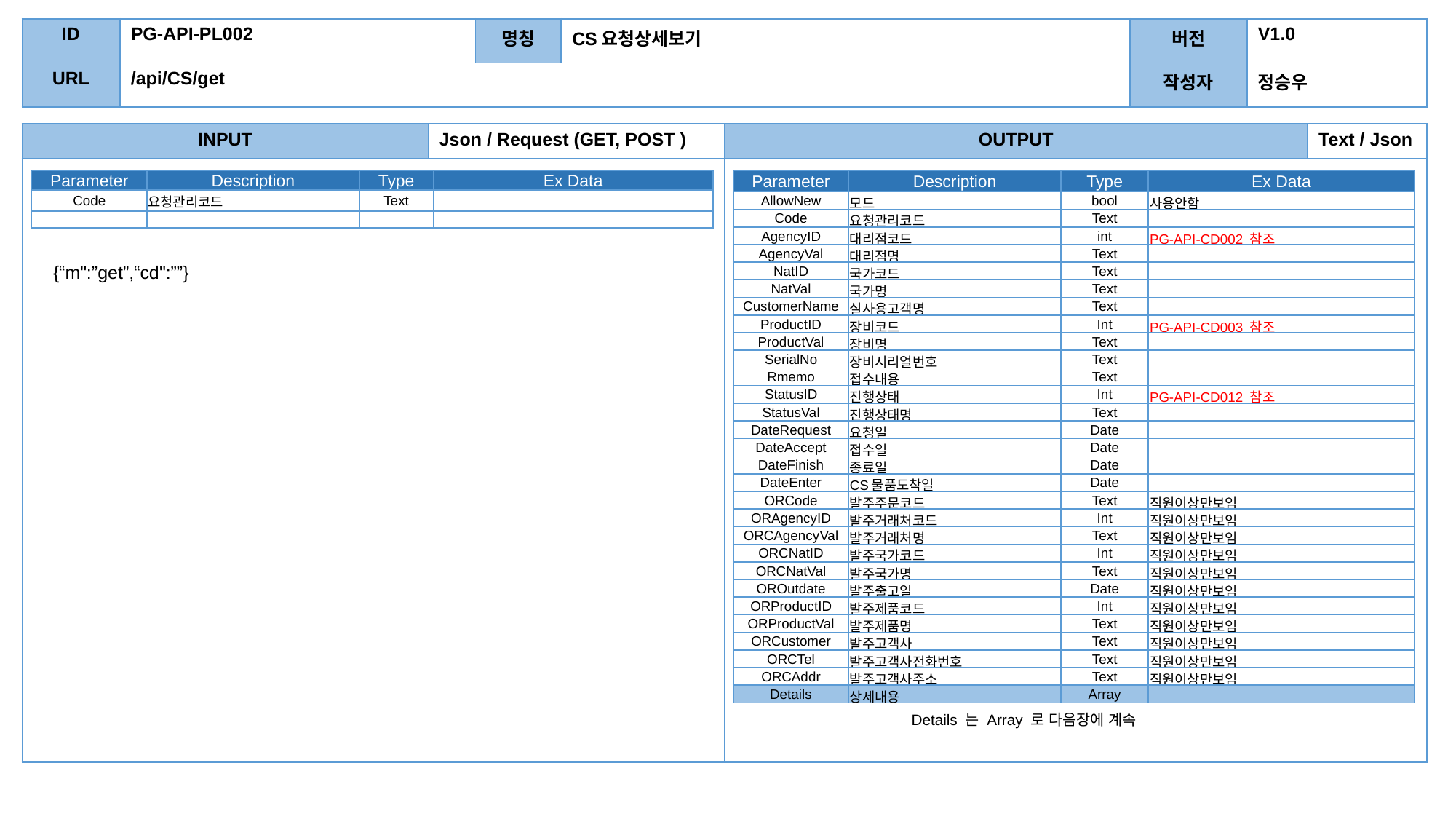

| ID | PG-API-PL002 | 명칭 | CS요청상세보기 | 버전 | V1.0 |
| --- | --- | --- | --- | --- | --- |
| URL | /api/CS/get |  |  | 작성자 | 정승우 |
| INPUT | Json / Request (GET, POST ) | OUTPUT | Text / Json |
| --- | --- | --- | --- |
|  |  |  |  |
| Parameter | Description | Type | Ex Data |
| --- | --- | --- | --- |
| Code | 요청관리코드 | Text |  |
|  |  |  |  |
| Parameter | Description | Type | Ex Data |
| --- | --- | --- | --- |
| AllowNew | 모드 | bool | 사용안함 |
| Code | 요청관리코드 | Text |  |
| AgencyID | 대리점코드 | int | PG-API-CD002 참조 |
| AgencyVal | 대리점명 | Text |  |
| NatID | 국가코드 | Text |  |
| NatVal | 국가명 | Text |  |
| CustomerName | 실사용고객명 | Text |  |
| ProductID | 장비코드 | Int | PG-API-CD003 참조 |
| ProductVal | 장비명 | Text |  |
| SerialNo | 장비시리얼번호 | Text |  |
| Rmemo | 접수내용 | Text |  |
| StatusID | 진행상태 | Int | PG-API-CD012 참조 |
| StatusVal | 진행상태명 | Text |  |
| DateRequest | 요청일 | Date |  |
| DateAccept | 접수일 | Date |  |
| DateFinish | 종료일 | Date |  |
| DateEnter | CS물품도착일 | Date |  |
| ORCode | 발주주문코드 | Text | 직원이상만보임 |
| ORAgencyID | 발주거래처코드 | Int | 직원이상만보임 |
| ORCAgencyVal | 발주거래처명 | Text | 직원이상만보임 |
| ORCNatID | 발주국가코드 | Int | 직원이상만보임 |
| ORCNatVal | 발주국가명 | Text | 직원이상만보임 |
| OROutdate | 발주출고일 | Date | 직원이상만보임 |
| ORProductID | 발주제품코드 | Int | 직원이상만보임 |
| ORProductVal | 발주제품명 | Text | 직원이상만보임 |
| ORCustomer | 발주고객사 | Text | 직원이상만보임 |
| ORCTel | 발주고객사전화번호 | Text | 직원이상만보임 |
| ORCAddr | 발주고객사주소 | Text | 직원이상만보임 |
| Details | 상세내용 | Array |  |
{“m":”get”,“cd":””}
Details 는 Array 로 다음장에 계속
|  |
| --- |
| id | 업로드한 id값 | Text |  |
| --- | --- | --- | --- |
|  |  |  |  |